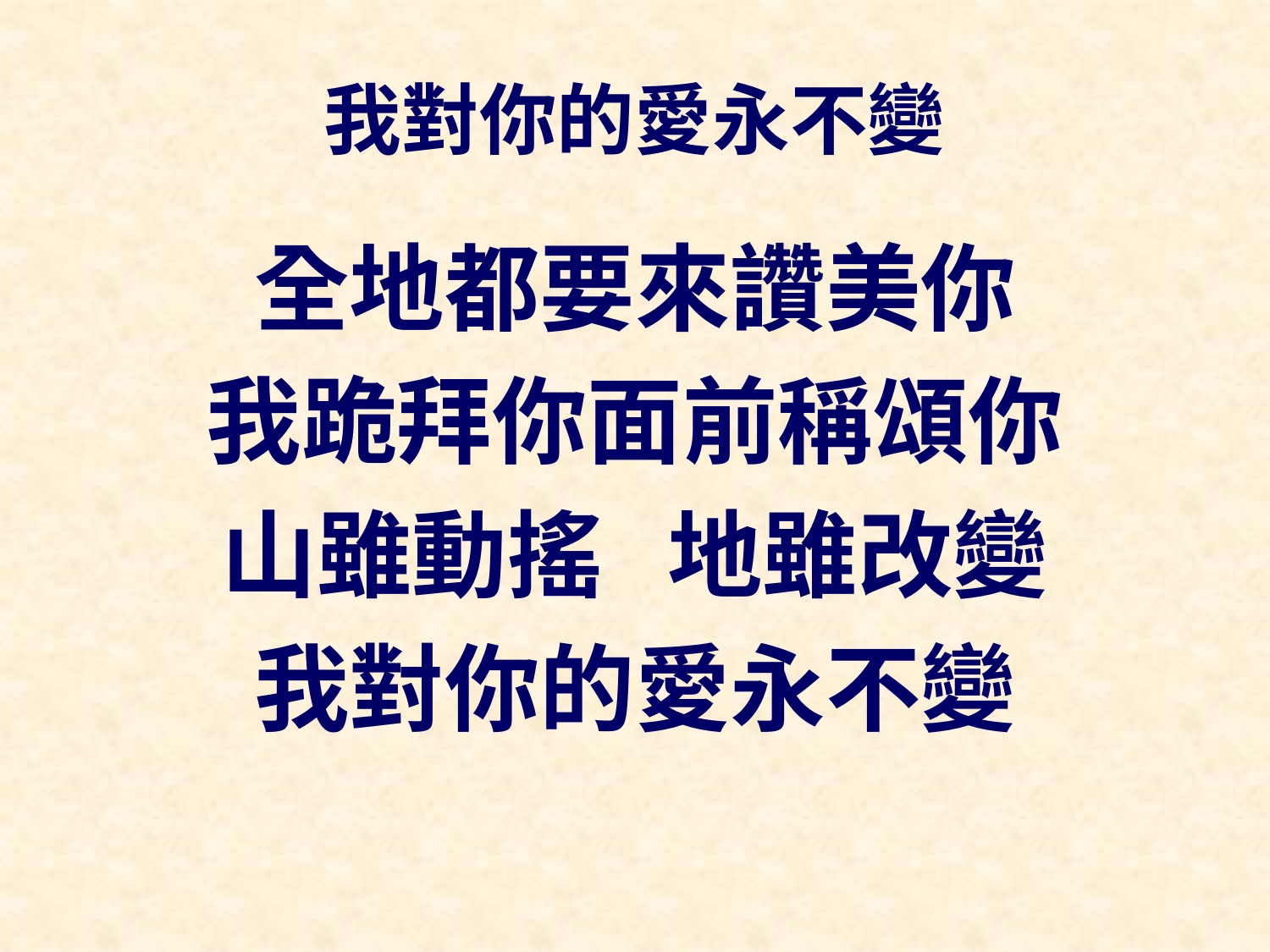

# 我對你的愛永不變
全地都要來讚美你
我跪拜你面前稱頌你
山雖動搖   地雖改變
我對你的愛永不變